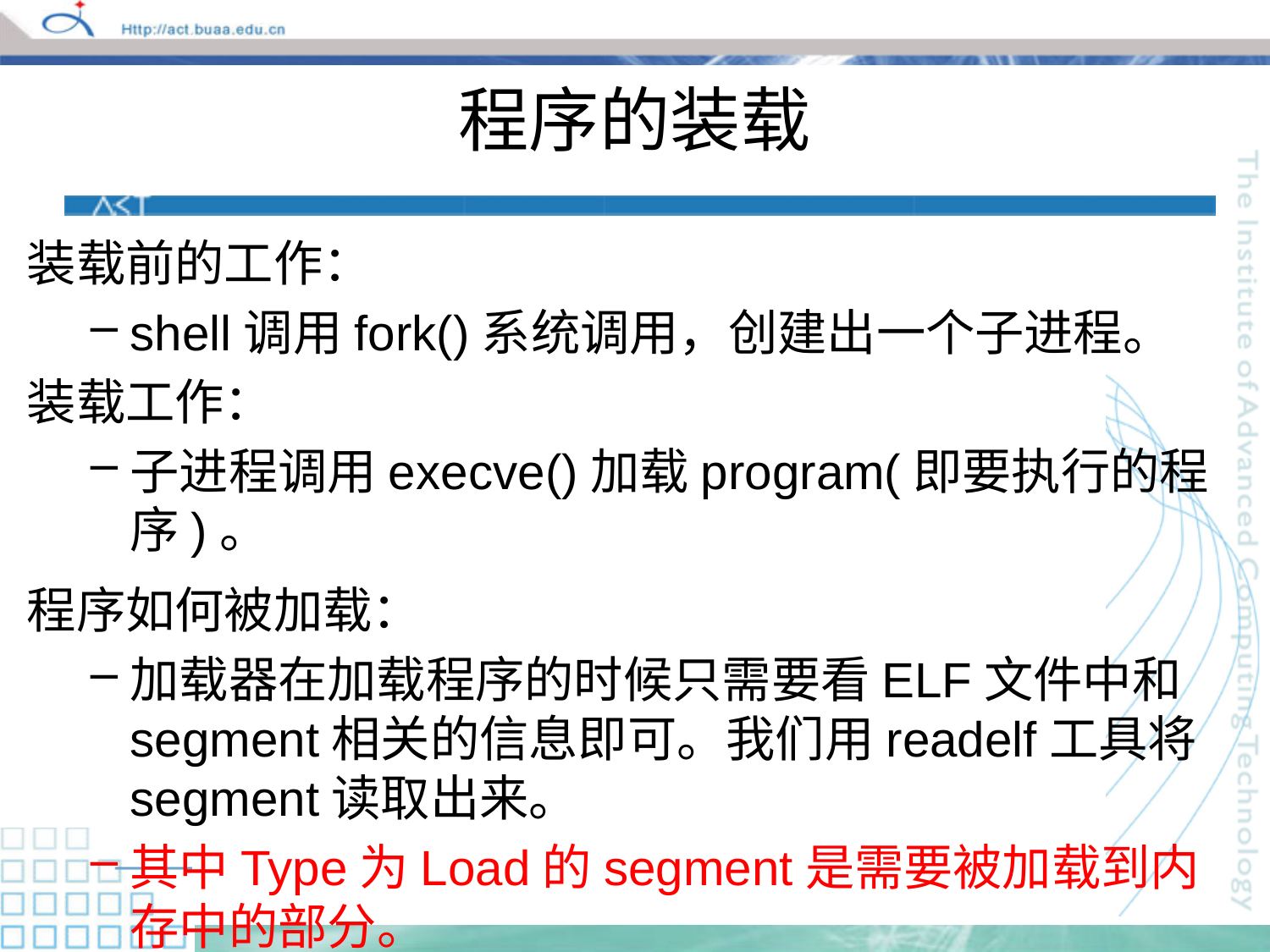

# 程序的装载
装载前的工作：
shell调用fork()系统调用，创建出一个子进程。
装载工作：
子进程调用execve()加载program(即要执行的程序)。
程序如何被加载：
加载器在加载程序的时候只需要看ELF文件中和segment相关的信息即可。我们用readelf工具将segment读取出来。
其中Type为Load的segment是需要被加载到内存中的部分。